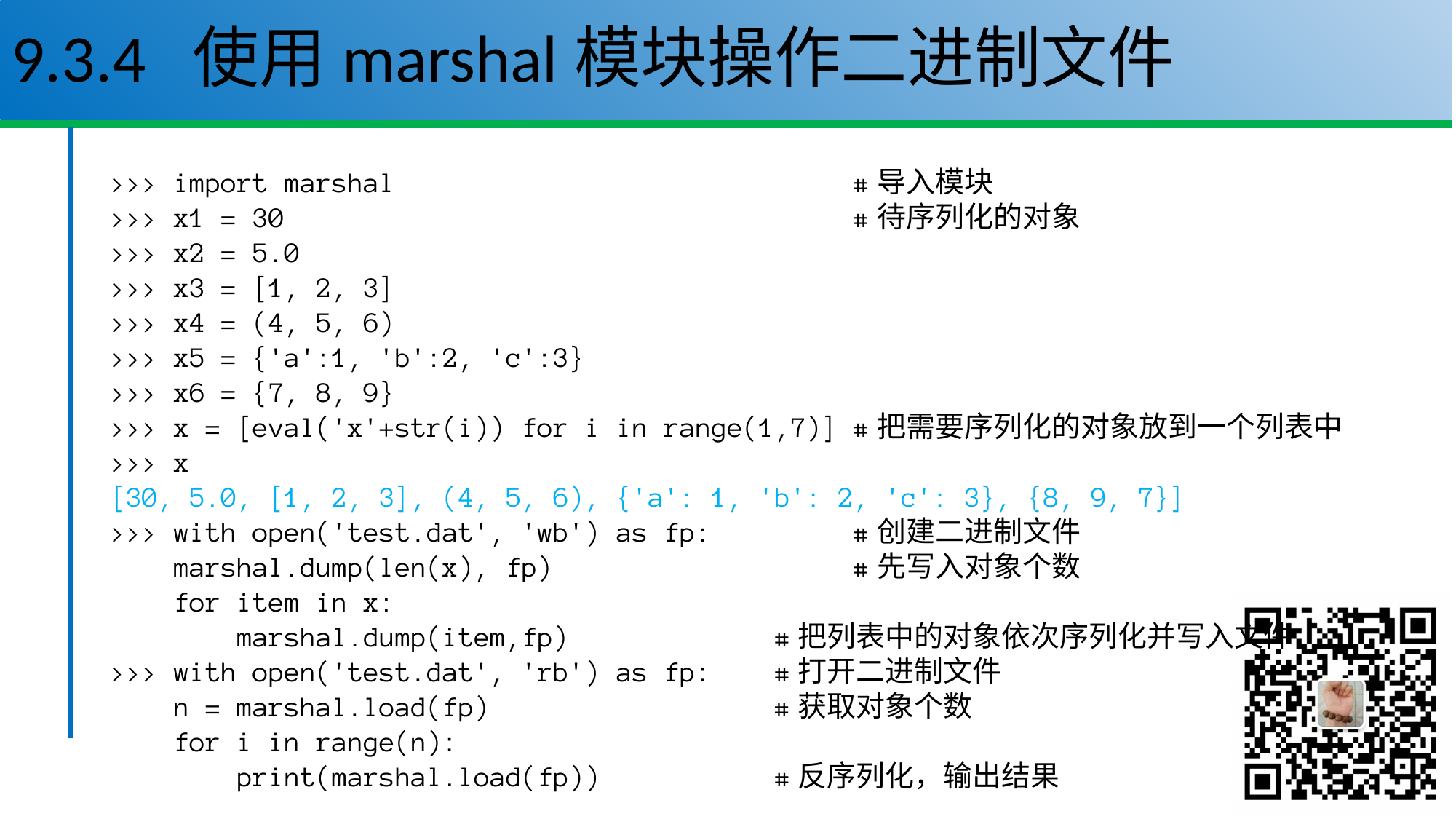

# 9.3.4  使用marshal模块操作二进制文件
>>> import marshal                             #导入模块
>>> x1 = 30                                    #待序列化的对象
>>> x2 = 5.0
>>> x3 = [1, 2, 3]
>>> x4 = (4, 5, 6)
>>> x5 = {'a':1, 'b':2, 'c':3}
>>> x6 = {7, 8, 9}
>>> x = [eval('x'+str(i)) for i in range(1,7)] #把需要序列化的对象放到一个列表中
>>> x
[30, 5.0, [1, 2, 3], (4, 5, 6), {'a': 1, 'b': 2, 'c': 3}, {8, 9, 7}]
>>> with open('test.dat', 'wb') as fp:         #创建二进制文件
    marshal.dump(len(x), fp)                   #先写入对象个数
    for item in x:
        marshal.dump(item,fp)             #把列表中的对象依次序列化并写入文件
>>> with open('test.dat', 'rb') as fp:    #打开二进制文件
    n = marshal.load(fp)                  #获取对象个数
    for i in range(n):
        print(marshal.load(fp))           #反序列化，输出结果
33